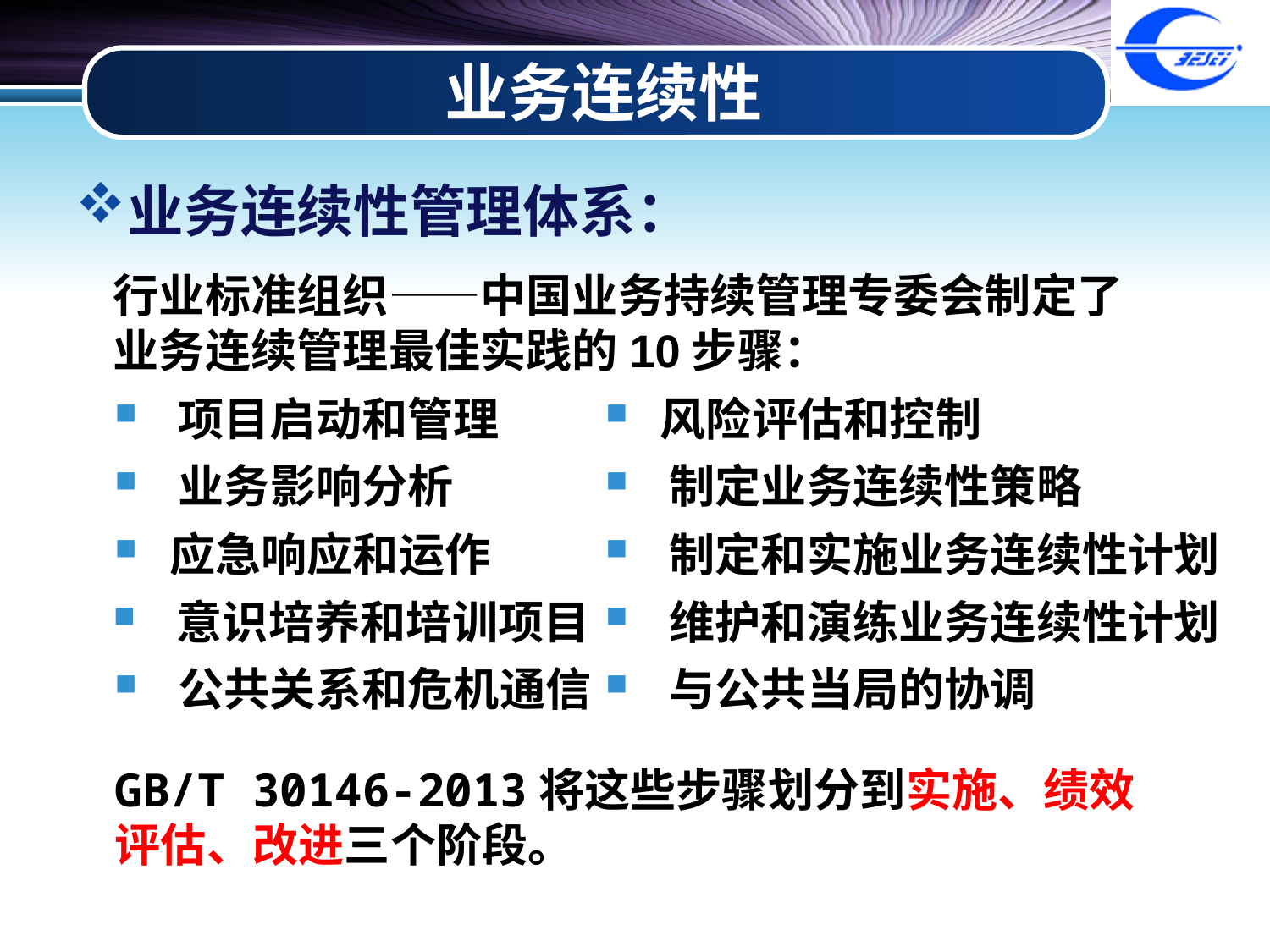

# 业务连续性
业务连续性管理体系：
行业标准组织——中国业务持续管理专委会制定了业务连续管理最佳实践的10步骤：
项目启动和管理
  风险评估和控制
业务影响分析
制定业务连续性策略
  应急响应和运作
制定和实施业务连续性计划
意识培养和培训项目
维护和演练业务连续性计划
公共关系和危机通信
与公共当局的协调
GB/T 30146-2013将这些步骤划分到实施、绩效评估、改进三个阶段。